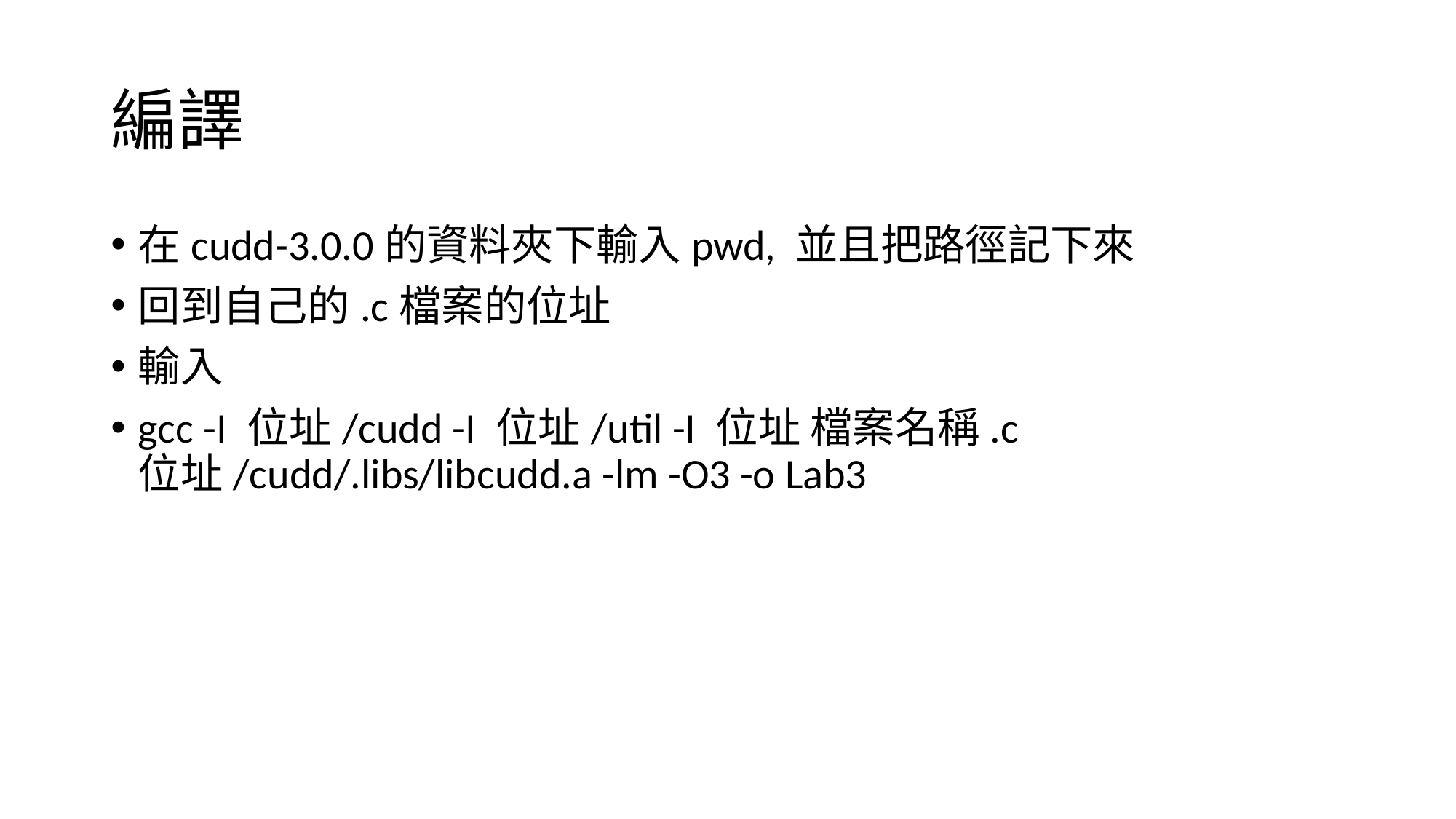

# 編譯
在cudd-3.0.0的資料夾下輸入pwd, 並且把路徑記下來
回到自己的.c檔案的位址
輸入
gcc -I 位址/cudd -I 位址/util -I 位址 檔案名稱.c 位址/cudd/.libs/libcudd.a -lm -O3 -o Lab3